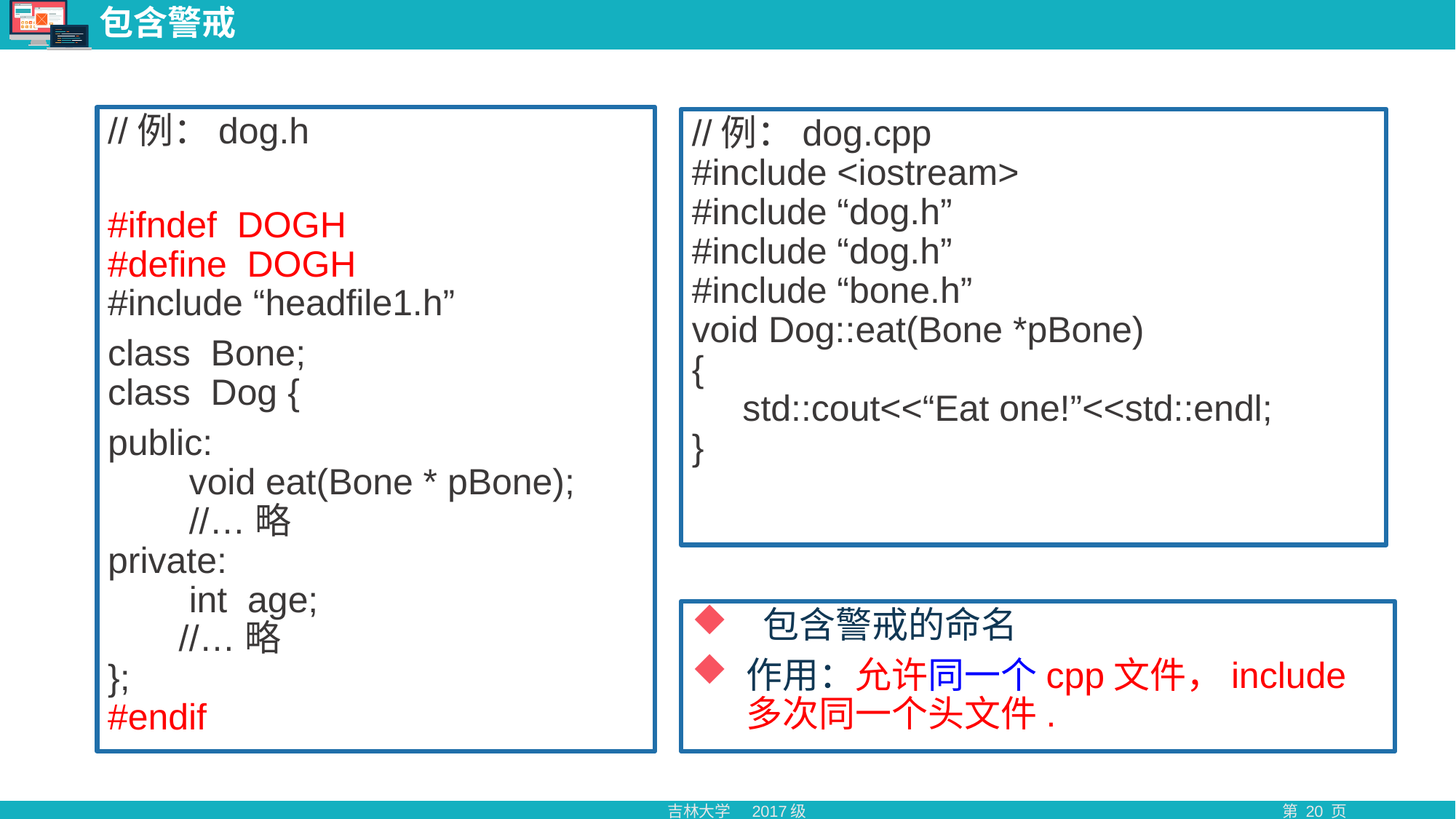

# 包含警戒
//例：dog.h
#ifndef  DOGH
#define  DOGH
#include “headfile1.h”
class  Bone;
class  Dog {
public:
        void eat(Bone * pBone);
        //…略
private:
        int  age;
       //…略
};
#endif
//例：dog.cpp
#include <iostream>
#include “dog.h”
#include “dog.h”
#include “bone.h”
void Dog::eat(Bone *pBone)
{
     std::cout<<“Eat one!”<<std::endl;
}
 包含警戒的命名
作用：允许同一个cpp文件，include多次同一个头文件.